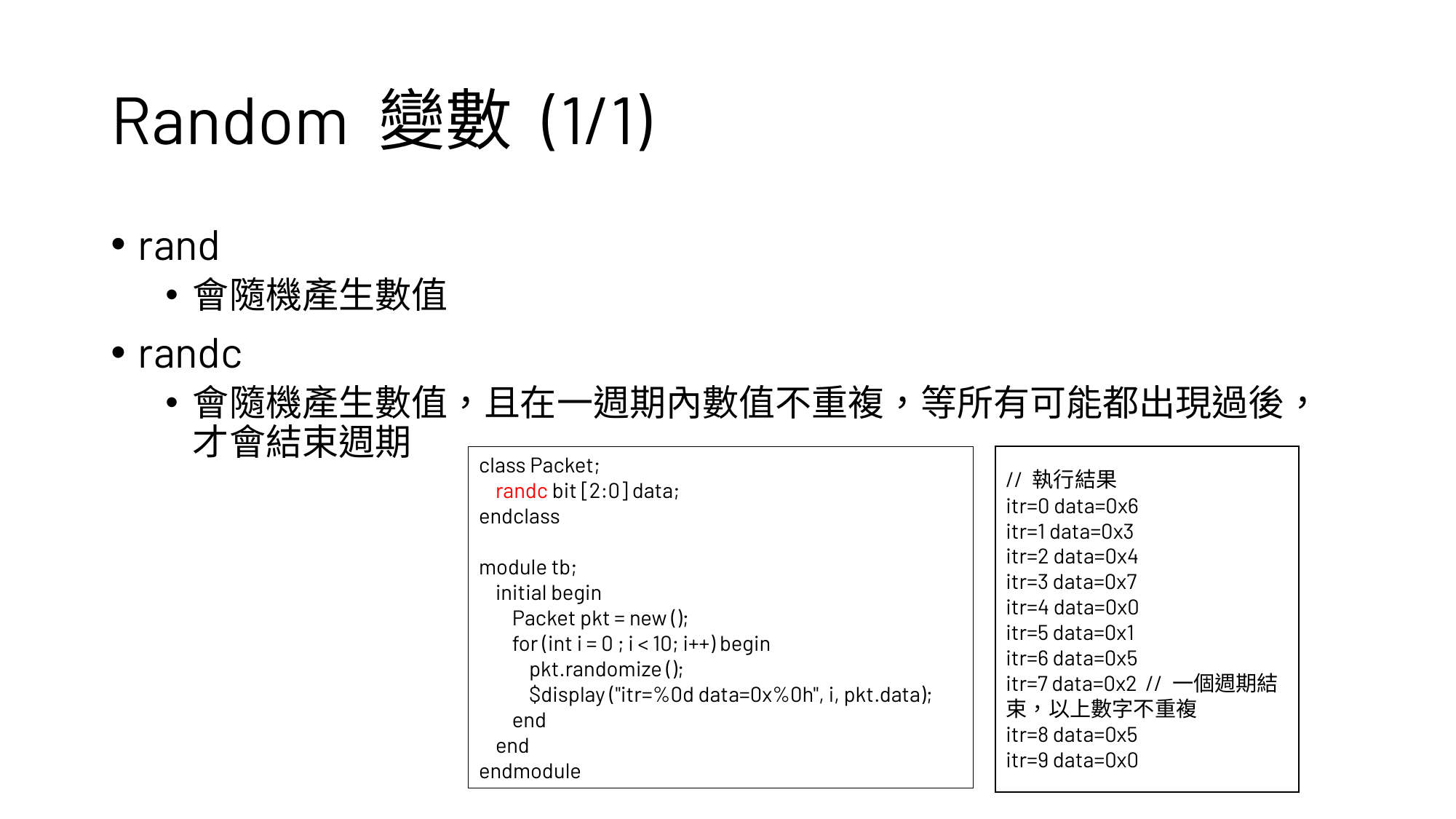

# Random 變數 (1/1)
rand
會隨機產生數值
randc
會隨機產生數值，且在一週期內數值不重複，等所有可能都出現過後，才會結束週期

class Packet;
    randc bit [2:0] data;
endclass
module tb;
    initial begin
        Packet pkt = new ();
        for (int i = 0 ; i < 10; i++) begin
            pkt.randomize ();
            $display ("itr=%0d data=0x%0h", i, pkt.data);
        end
    end
endmodule

// 執行結果
itr=0 data=0x6
itr=1 data=0x3
itr=2 data=0x4
itr=3 data=0x7
itr=4 data=0x0
itr=5 data=0x1
itr=6 data=0x5
itr=7 data=0x2  // 一個週期結束，以上數字不重複
itr=8 data=0x5
itr=9 data=0x0